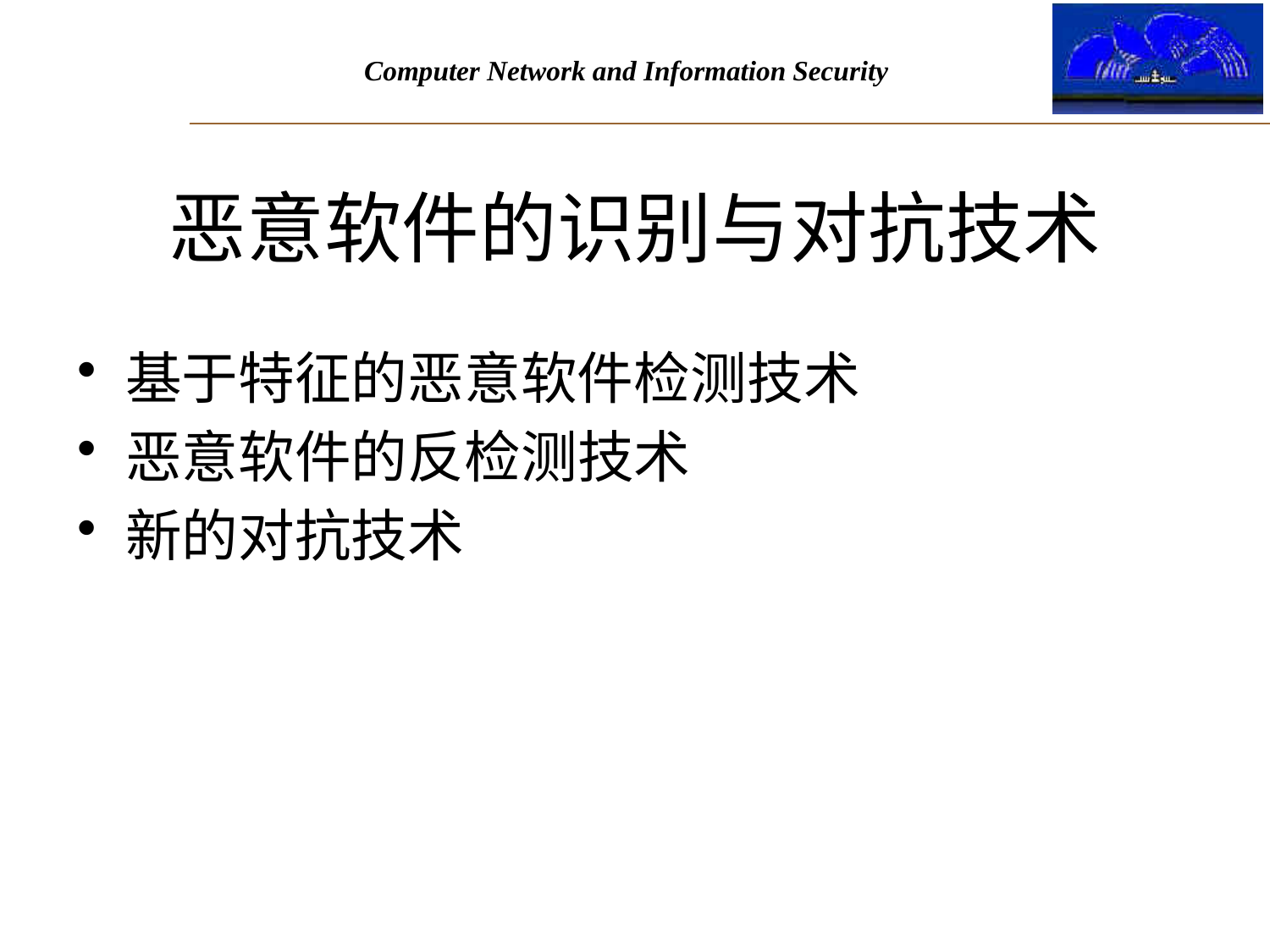

# 恶意软件的识别与对抗技术
基于特征的恶意软件检测技术
恶意软件的反检测技术
新的对抗技术